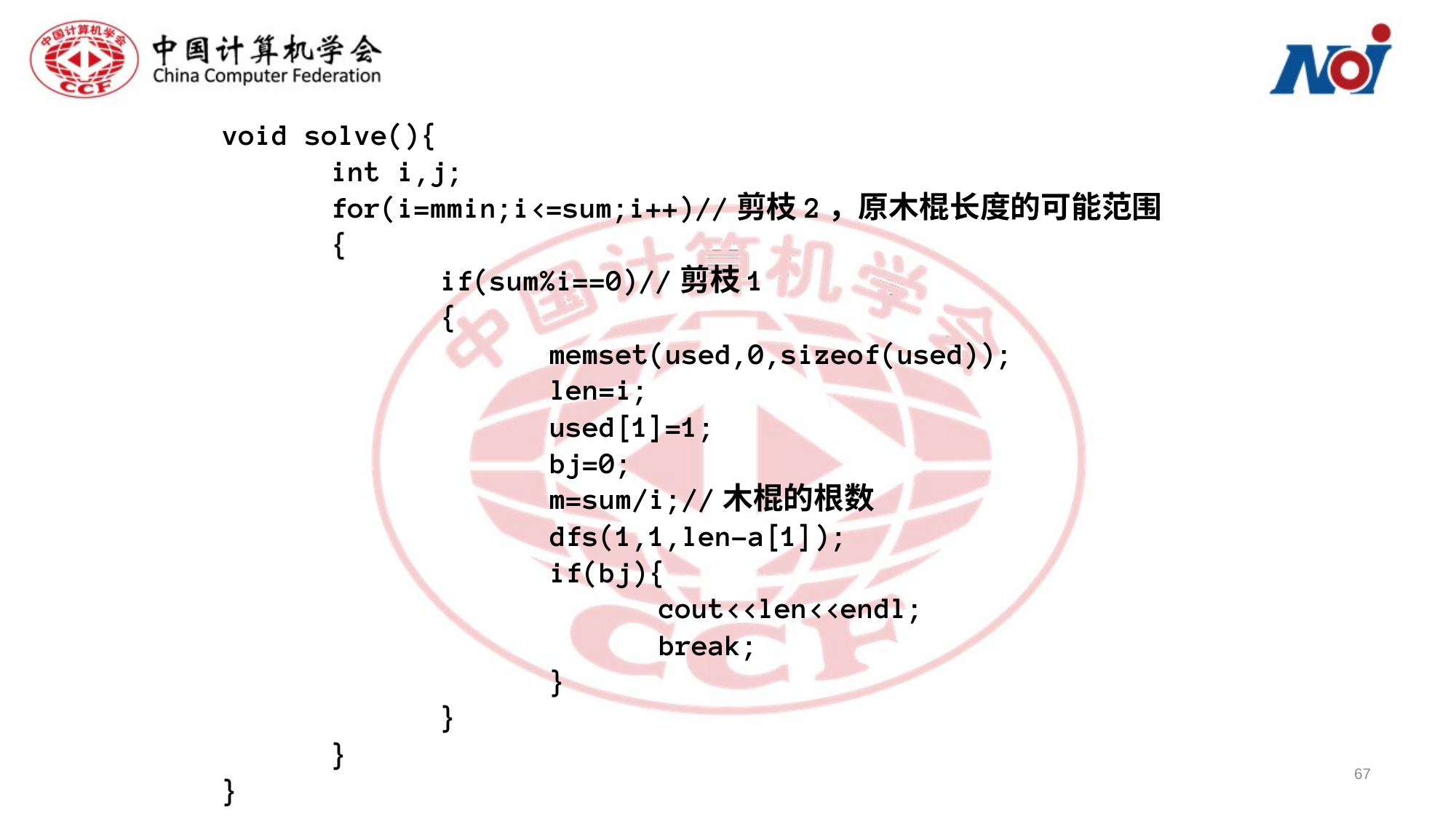

void solve(){
	int i,j;
	for(i=mmin;i<=sum;i++)//剪枝2，原木棍长度的可能范围
	{
		if(sum%i==0)//剪枝1
		{
			memset(used,0,sizeof(used));
			len=i;
			used[1]=1;
			bj=0;
			m=sum/i;//木棍的根数
			dfs(1,1,len-a[1]);
			if(bj){
				cout<<len<<endl;
				break;
			}
		}
	}
}
67